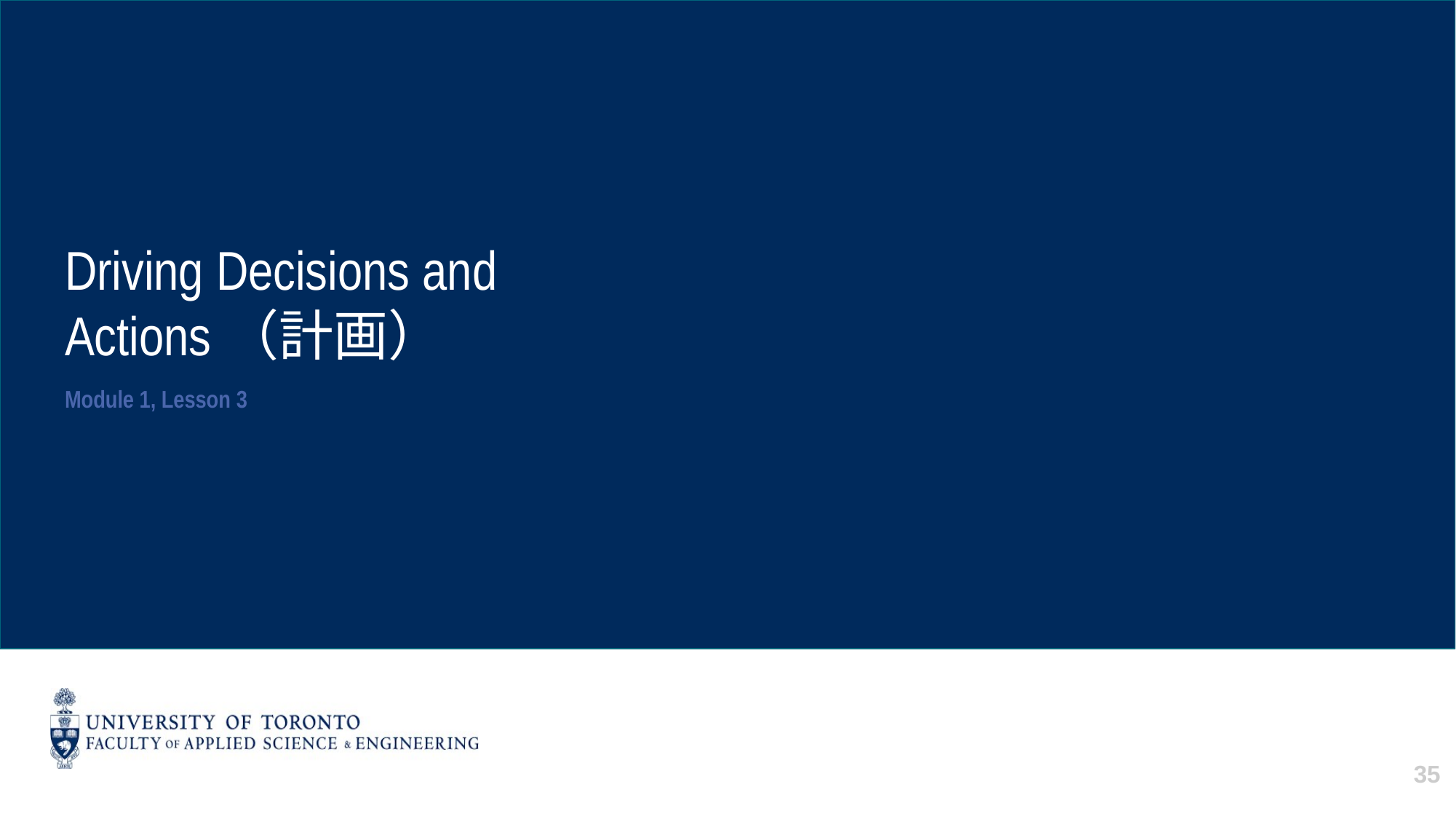

# Driving Decisions and Actions（計画）
Module 1, Lesson 3
35